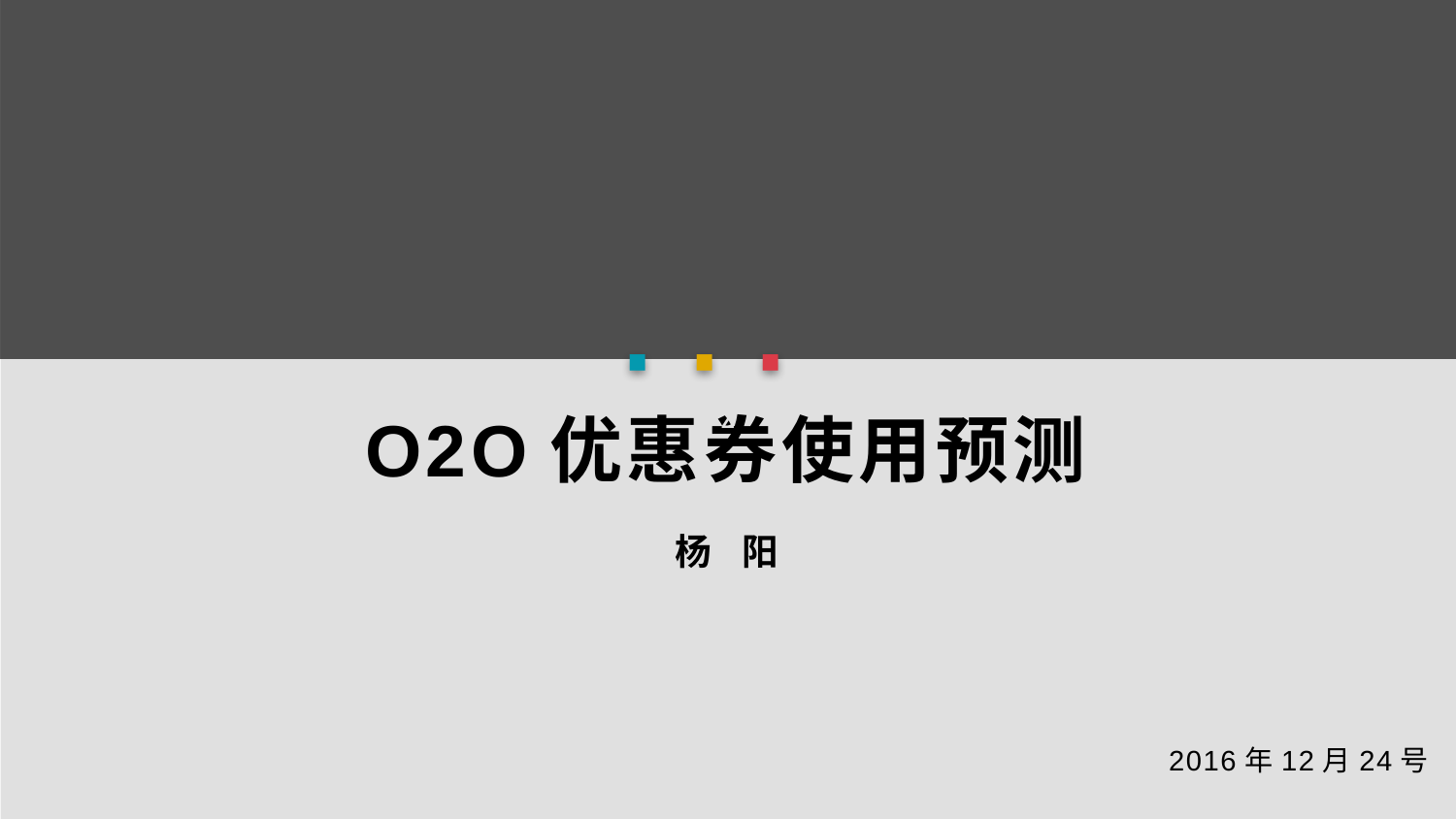

z

· · ·
O2O优惠券使用预测
杨   阳
2016年12月24号